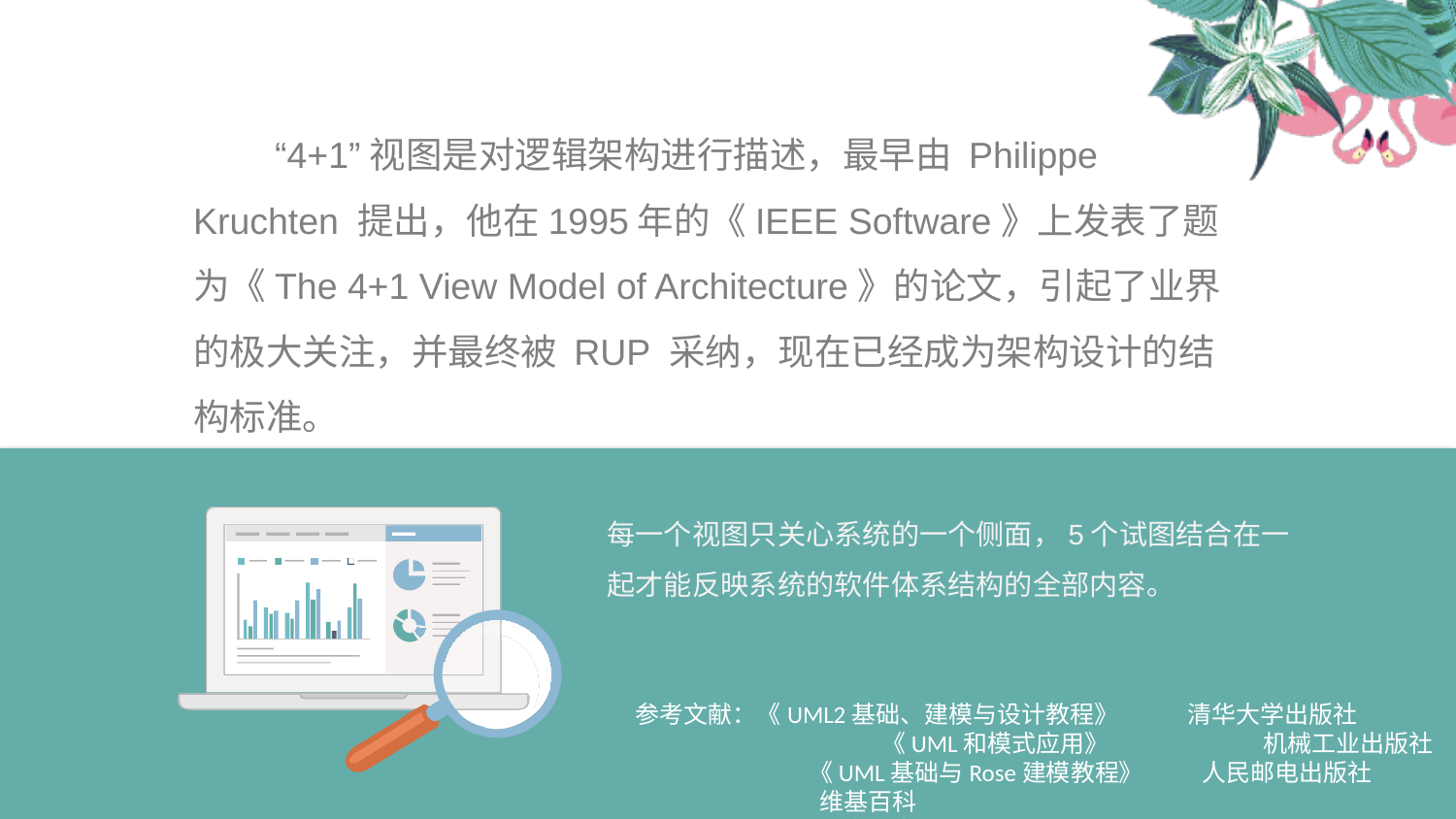

“4+1”视图是对逻辑架构进行描述，最早由 Philippe Kruchten 提出，他在1995年的《IEEE Software》上发表了题为《The 4+1 View Model of Architecture》的论文，引起了业界的极大关注，并最终被 RUP 采纳，现在已经成为架构设计的结构标准。

每一个视图只关心系统的一个侧面，5个试图结合在一起才能反映系统的软件体系结构的全部内容。

参考文献：《UML2基础、建模与设计教程》             清华大学出版社
	    《UML和模式应用》                             机械工业出版社
	    《UML基础与Rose建模教程》           人民邮电出版社
	      维基百科
	      博客文章